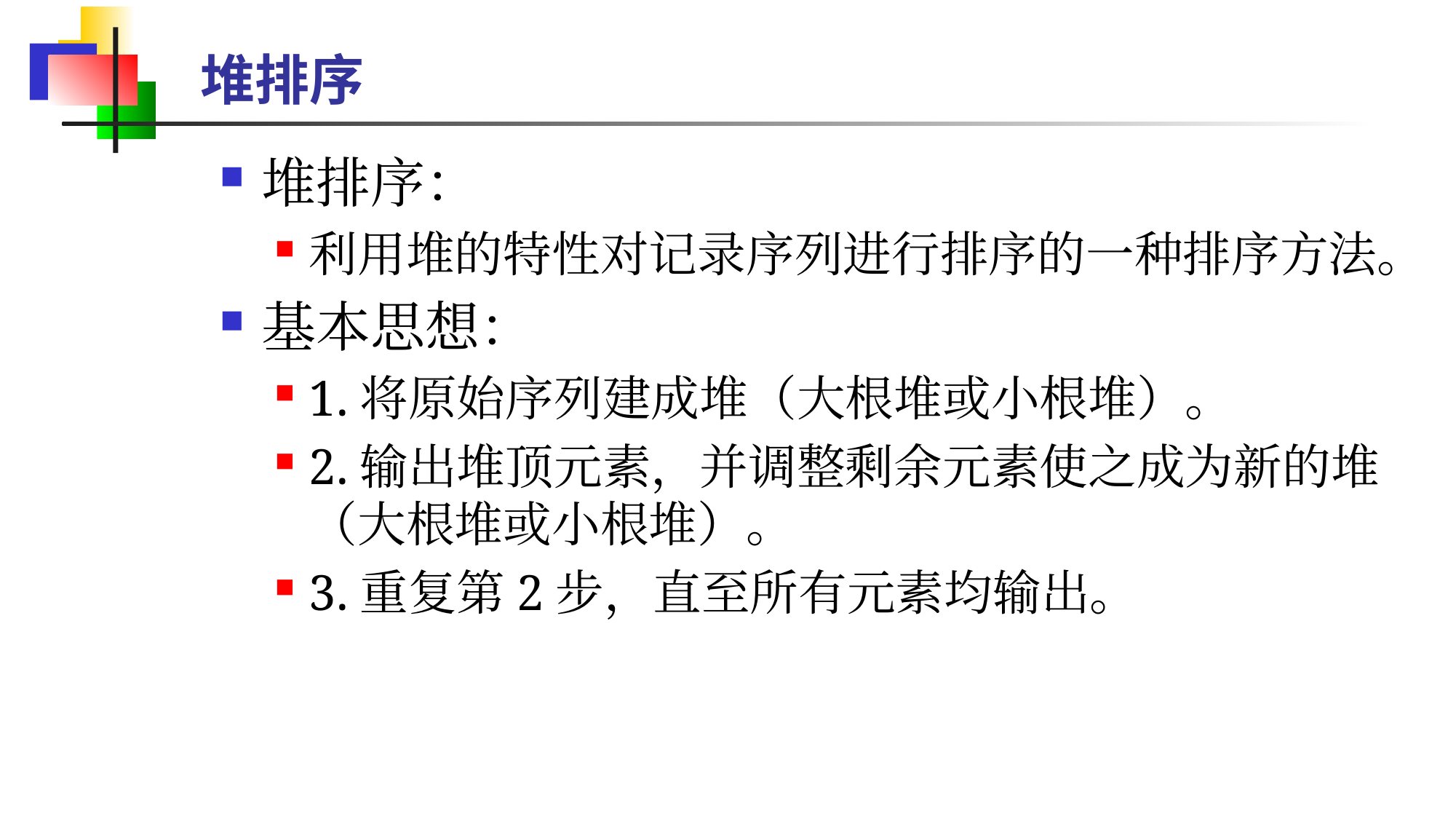

堆排序
堆排序：
利用堆的特性对记录序列进行排序的一种排序方法。
基本思想：
1.将原始序列建成堆（大根堆或小根堆）。
2.输出堆顶元素，并调整剩余元素使之成为新的堆（大根堆或小根堆）。
3.重复第2步，直至所有元素均输出。